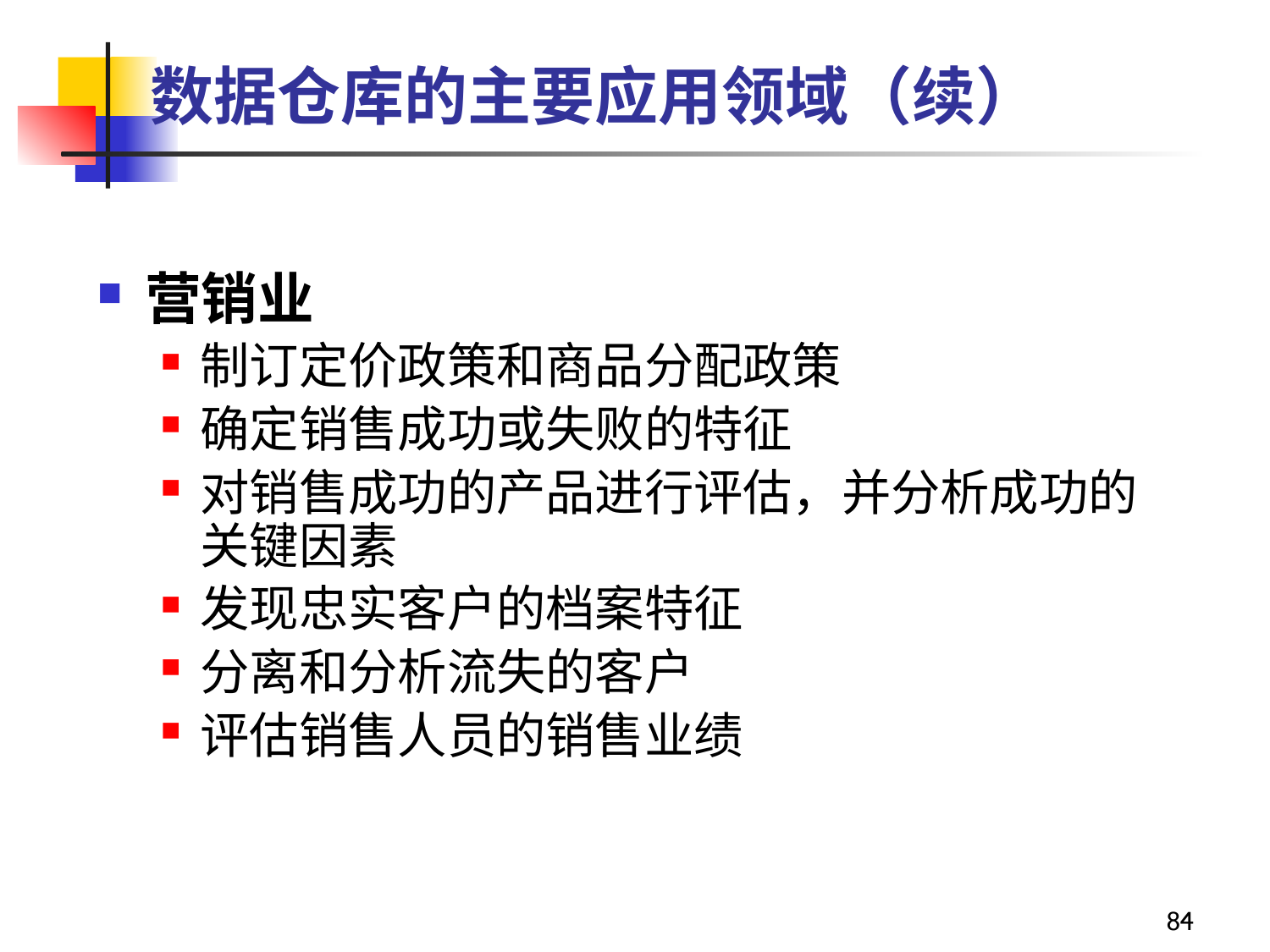

# 数据仓库的主要应用领域（续）
营销业
制订定价政策和商品分配政策
确定销售成功或失败的特征
对销售成功的产品进行评估，并分析成功的关键因素
发现忠实客户的档案特征
分离和分析流失的客户
评估销售人员的销售业绩
84